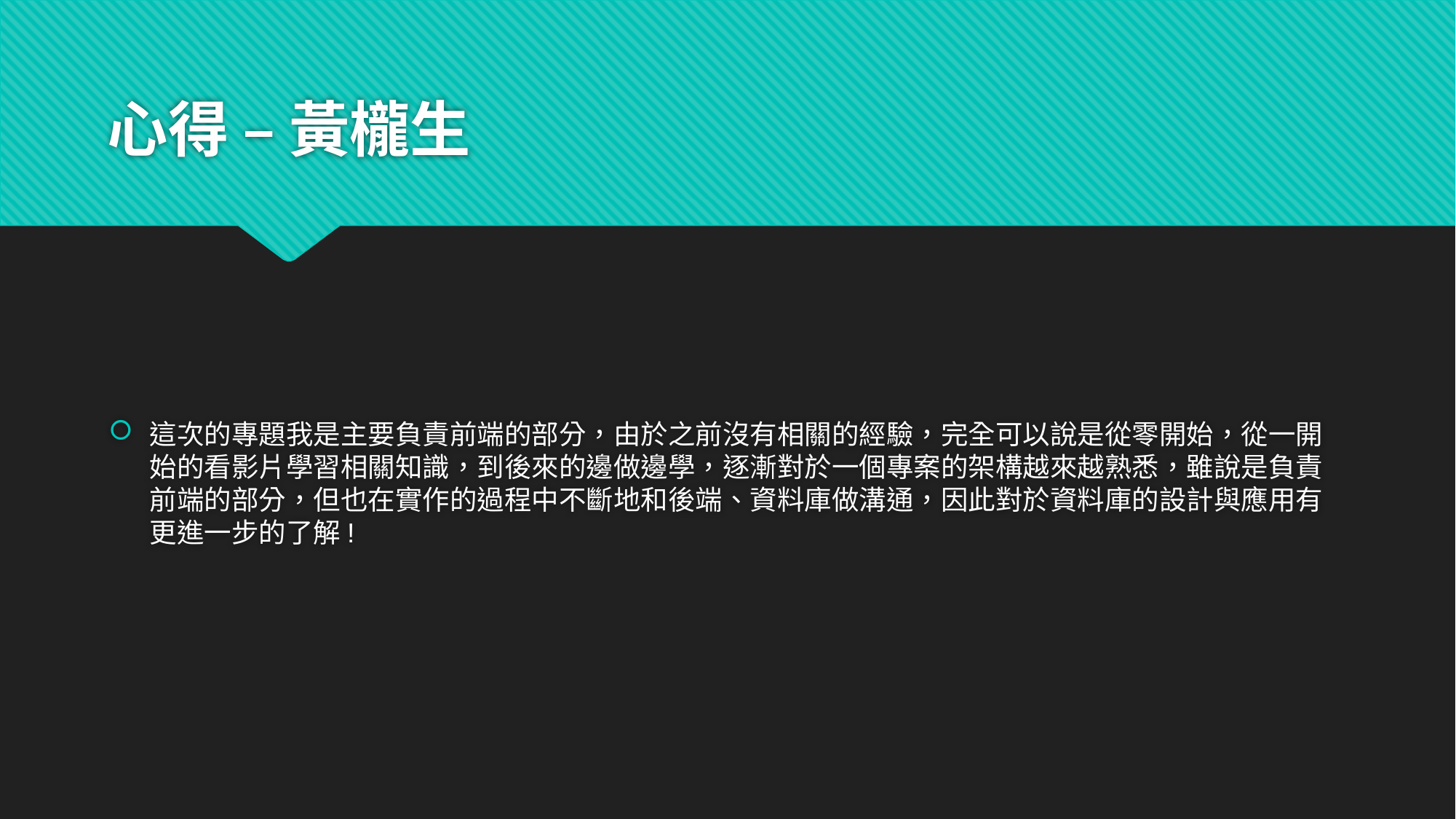

# 心得 – 黃櫳生
這次的專題我是主要負責前端的部分，由於之前沒有相關的經驗，完全可以說是從零開始，從一開始的看影片學習相關知識，到後來的邊做邊學，逐漸對於一個專案的架構越來越熟悉，雖說是負責前端的部分，但也在實作的過程中不斷地和後端、資料庫做溝通，因此對於資料庫的設計與應用有更進一步的了解!